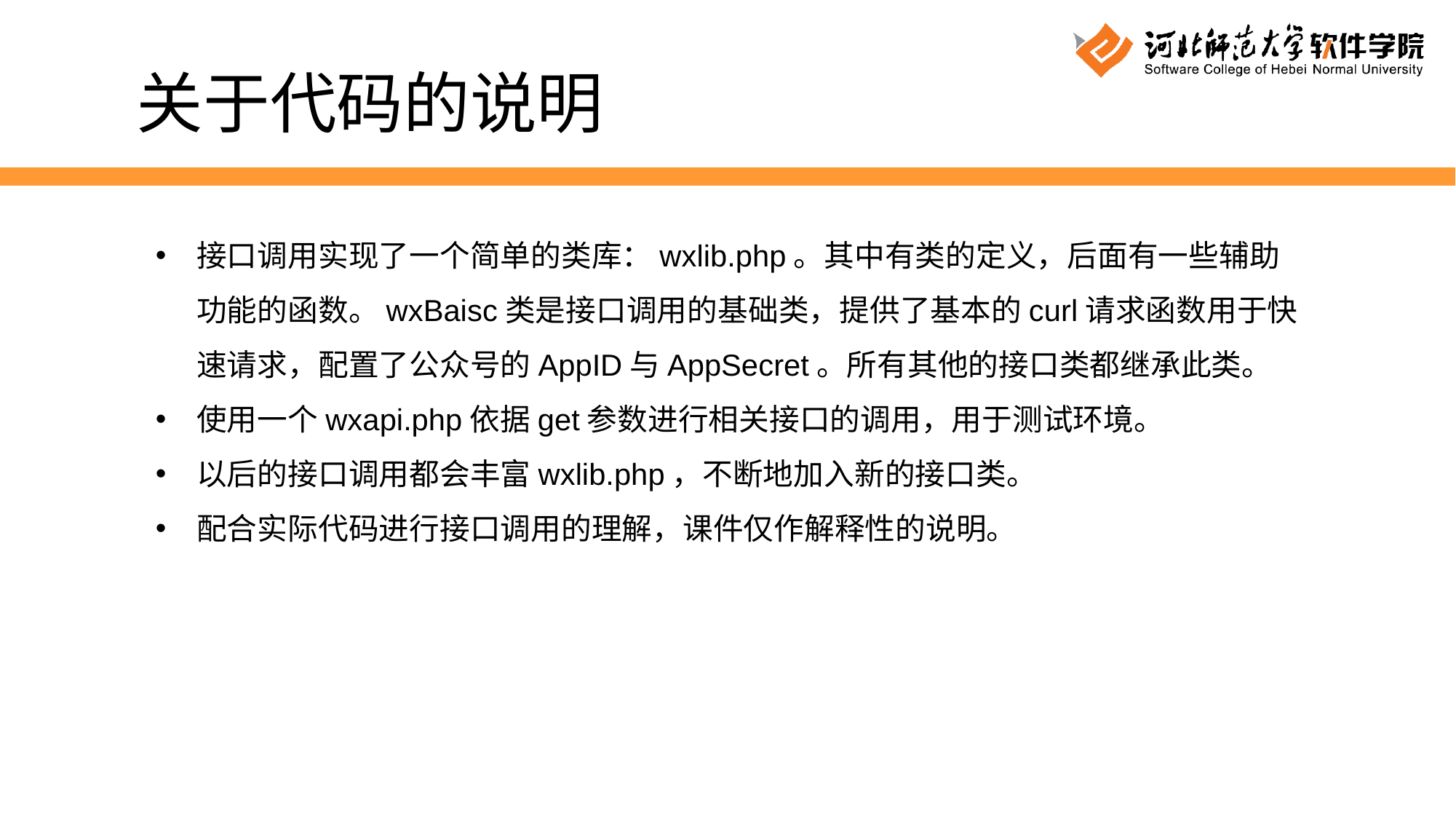

关于代码的说明
接口调用实现了一个简单的类库：wxlib.php。其中有类的定义，后面有一些辅助功能的函数。wxBaisc类是接口调用的基础类，提供了基本的curl请求函数用于快速请求，配置了公众号的AppID与AppSecret。所有其他的接口类都继承此类。
使用一个wxapi.php依据get参数进行相关接口的调用，用于测试环境。
以后的接口调用都会丰富wxlib.php，不断地加入新的接口类。
配合实际代码进行接口调用的理解，课件仅作解释性的说明。